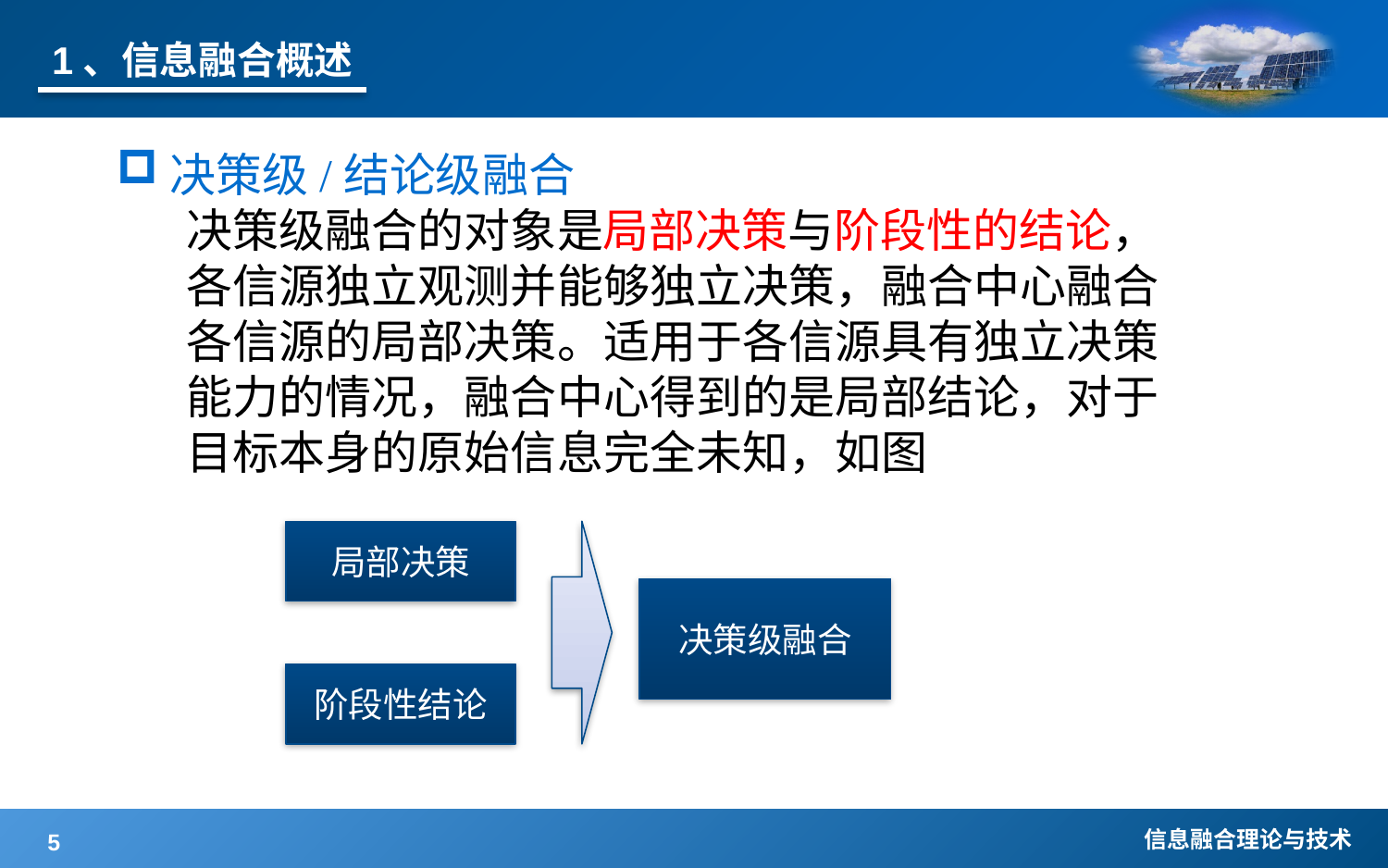

1、信息融合概述
决策级/结论级融合
决策级融合的对象是局部决策与阶段性的结论，各信源独立观测并能够独立决策，融合中心融合各信源的局部决策。适用于各信源具有独立决策能力的情况，融合中心得到的是局部结论，对于目标本身的原始信息完全未知，如图
局部决策

决策级融合
阶段性结论